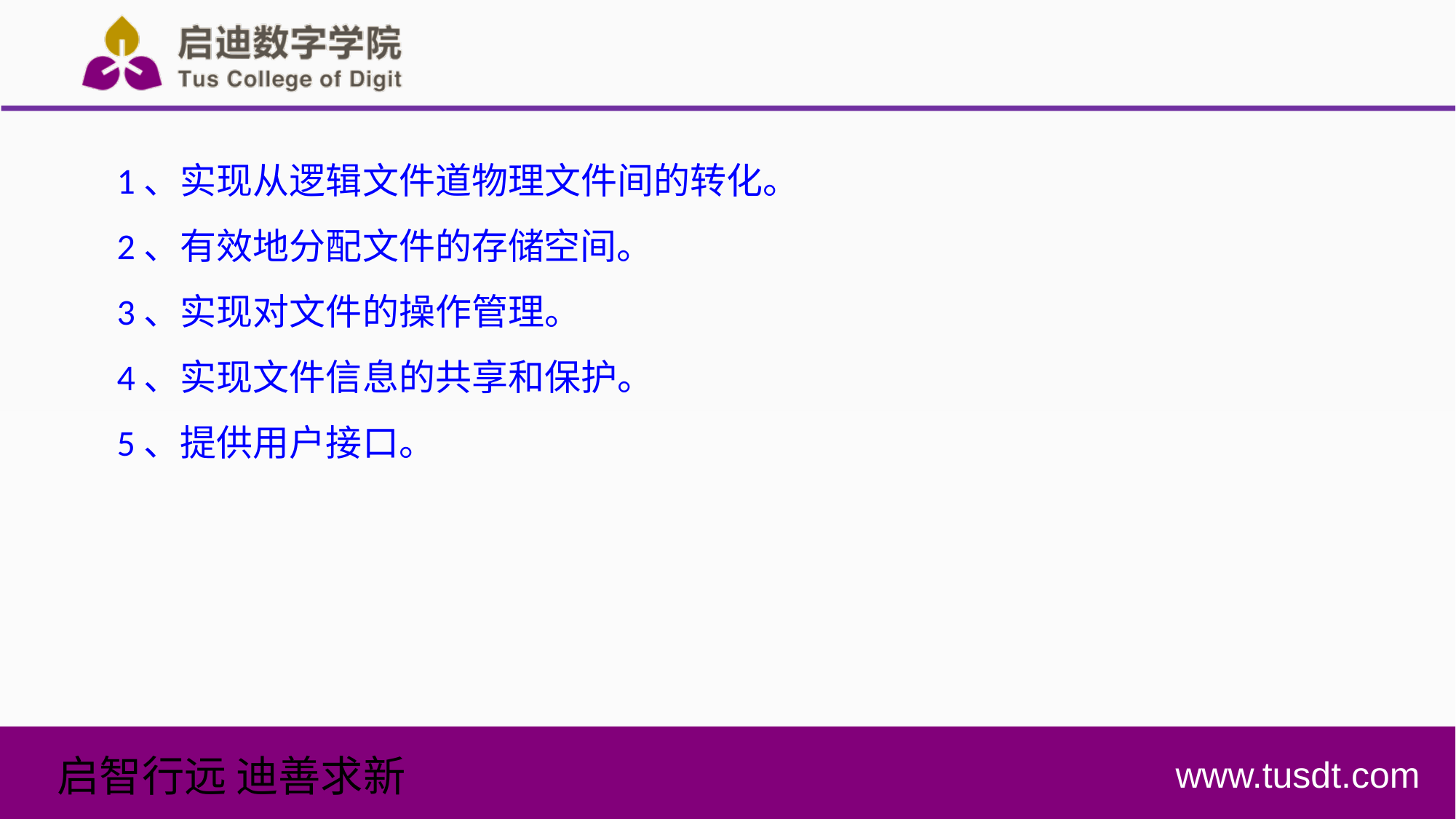

1、实现从逻辑文件道物理文件间的转化。
2、有效地分配文件的存储空间。
3、实现对文件的操作管理。
4、实现文件信息的共享和保护。
5、提供用户接口。